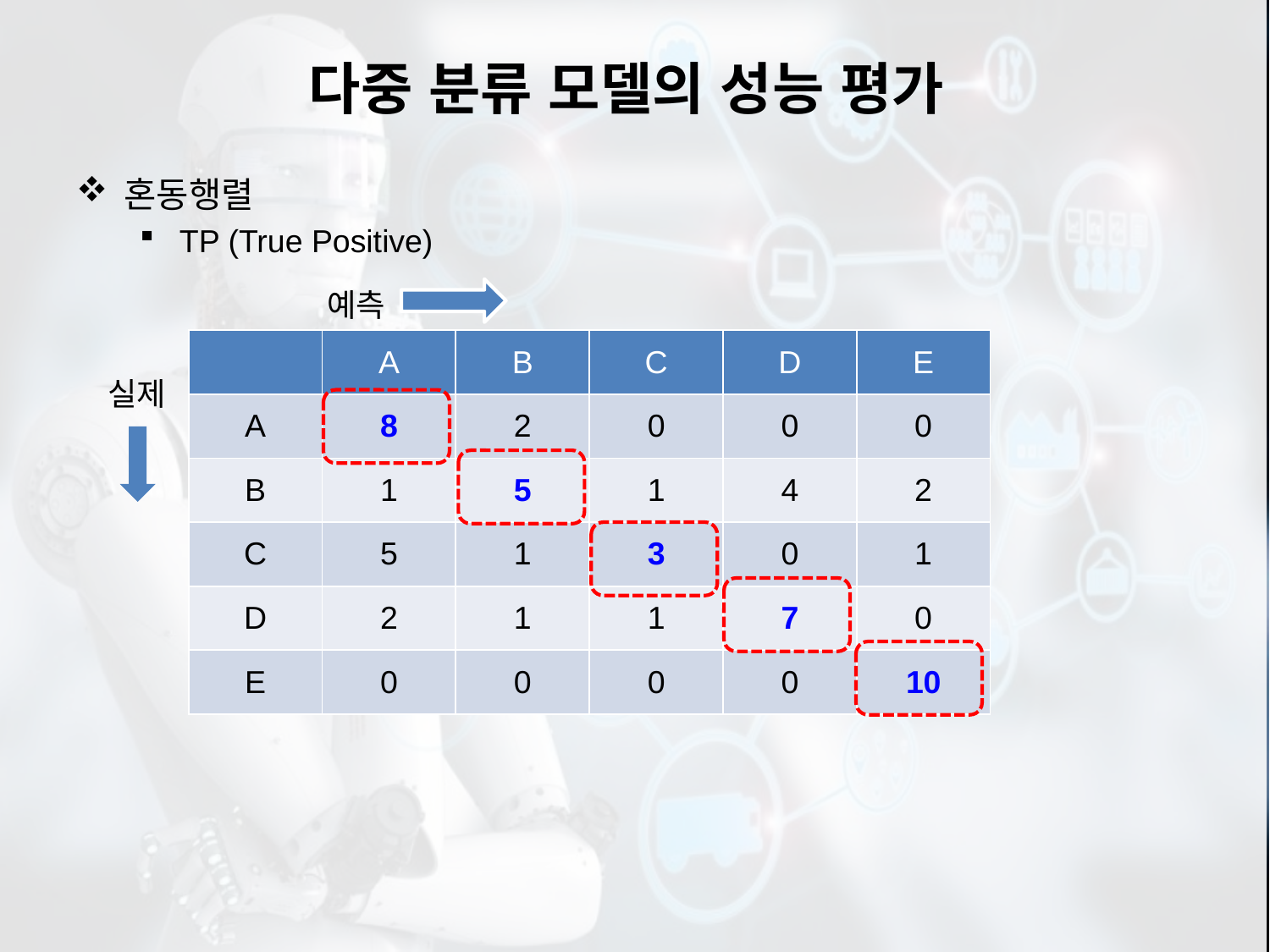

# 다중 분류 모델의 성능 평가
혼동행렬
TP (True Positive)

예측

|  | A | B | C | D | E |
| --- | --- | --- | --- | --- | --- |
| A | 8 | 2 | 0 | 0 | 0 |
| B | 1 | 5 | 1 | 4 | 2 |
| C | 5 | 1 | 3 | 0 | 1 |
| D | 2 | 1 | 1 | 7 | 0 |
| E | 0 | 0 | 0 | 0 | 10 |
실제